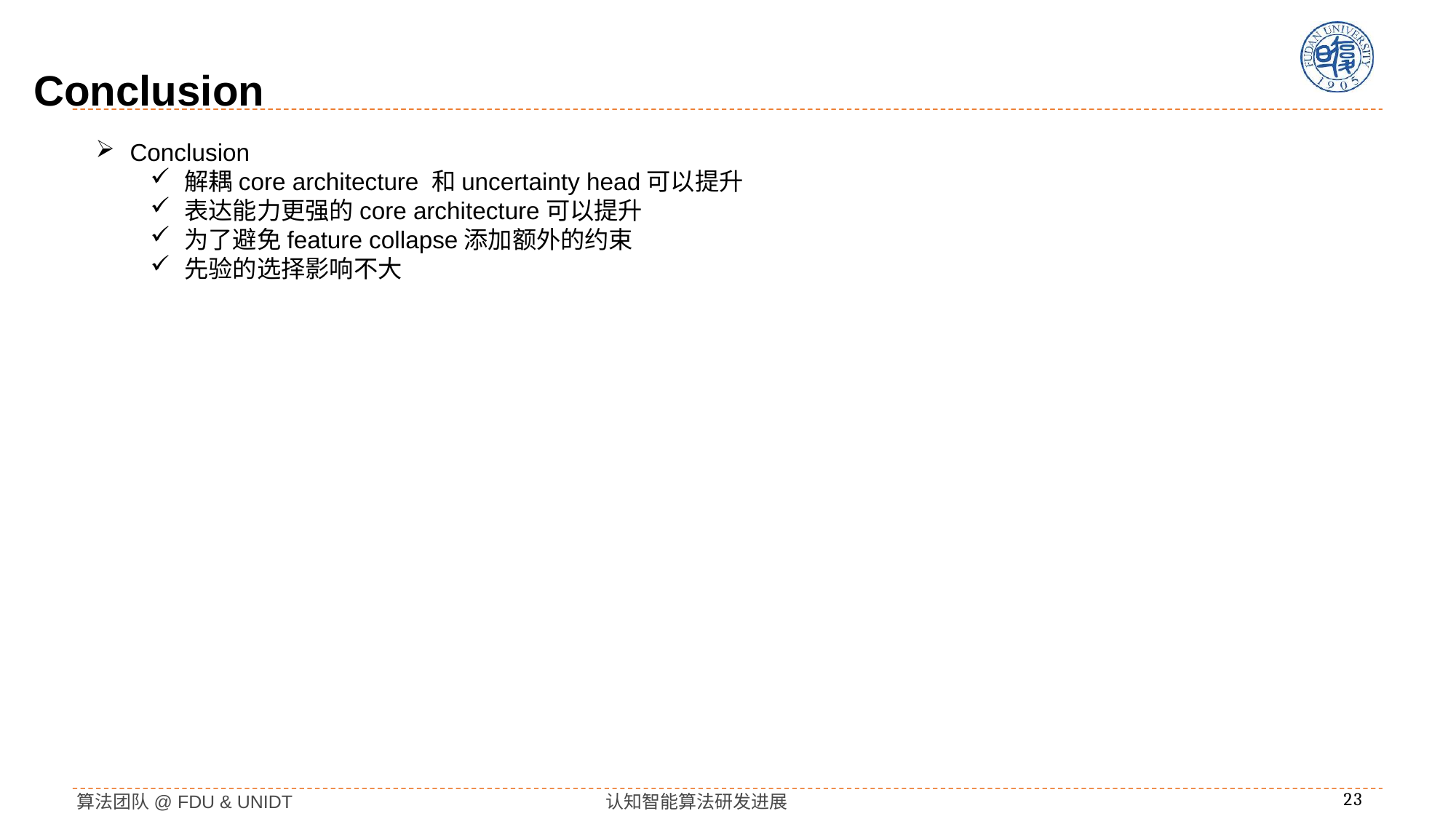

Conclusion
Conclusion
解耦core architecture 和uncertainty head可以提升
表达能力更强的core architecture可以提升
为了避免feature collapse添加额外的约束
先验的选择影响不大